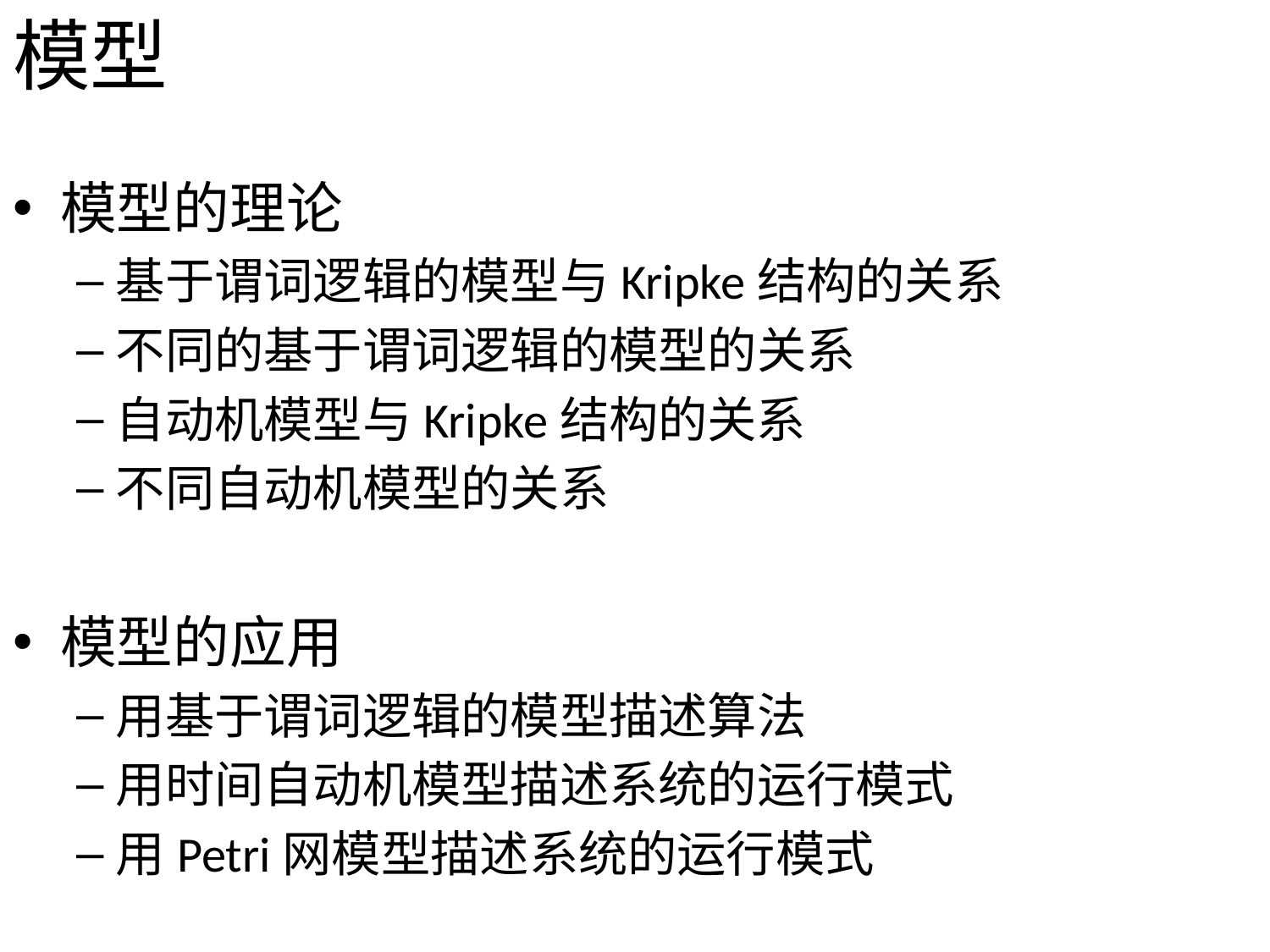

# 模型
模型的理论
基于谓词逻辑的模型与Kripke结构的关系
不同的基于谓词逻辑的模型的关系
自动机模型与Kripke结构的关系
不同自动机模型的关系

模型的应用
用基于谓词逻辑的模型描述算法
用时间自动机模型描述系统的运行模式
用Petri网模型描述系统的运行模式